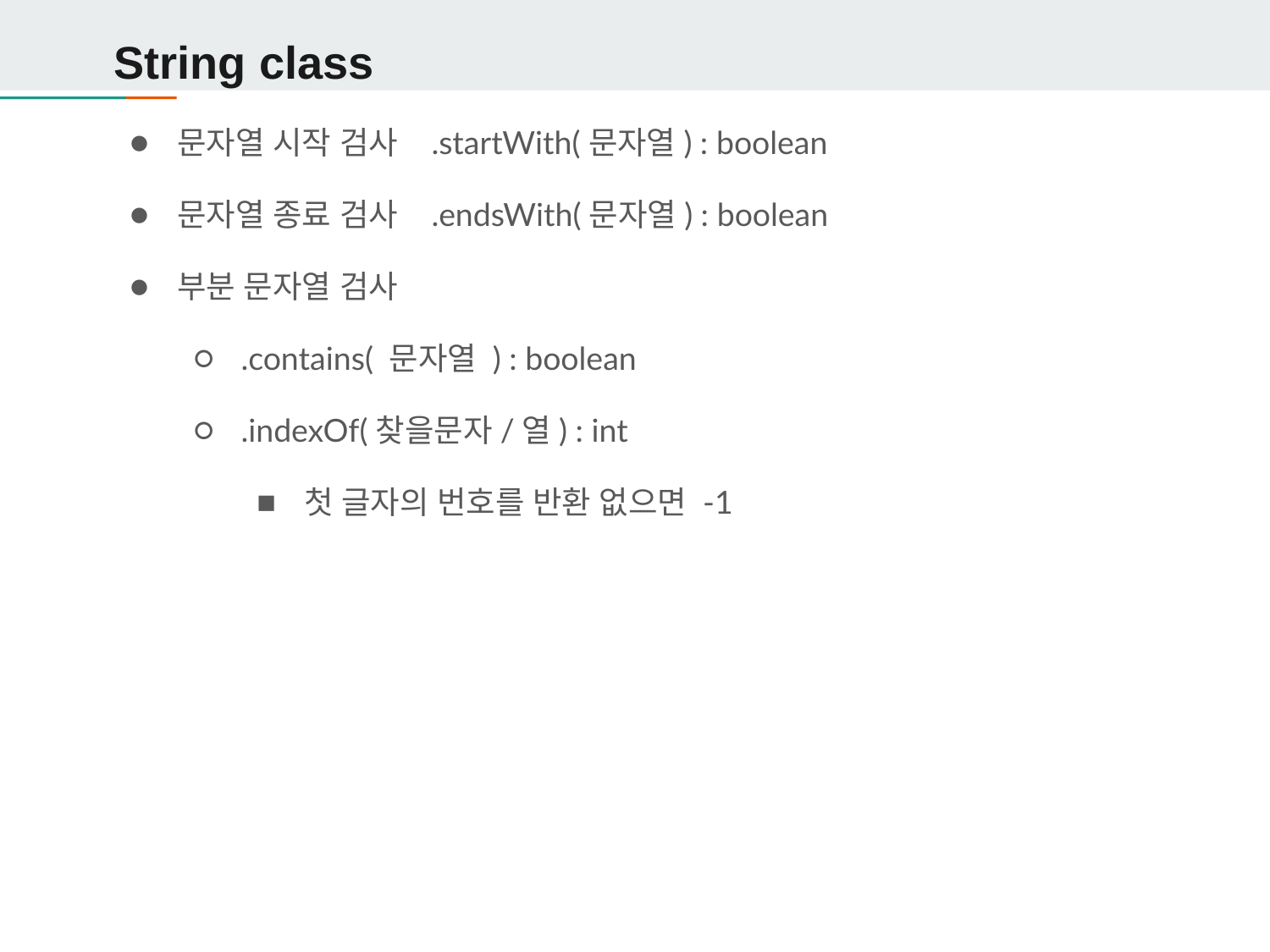

# String class
문자열 시작 검사	.startWith(문자열) : boolean
문자열 종료 검사	.endsWith(문자열) : boolean
부분 문자열 검사
.contains( 문자열 ) : boolean
.indexOf(찾을문자/열) : int
첫 글자의 번호를 반환 없으면 -1